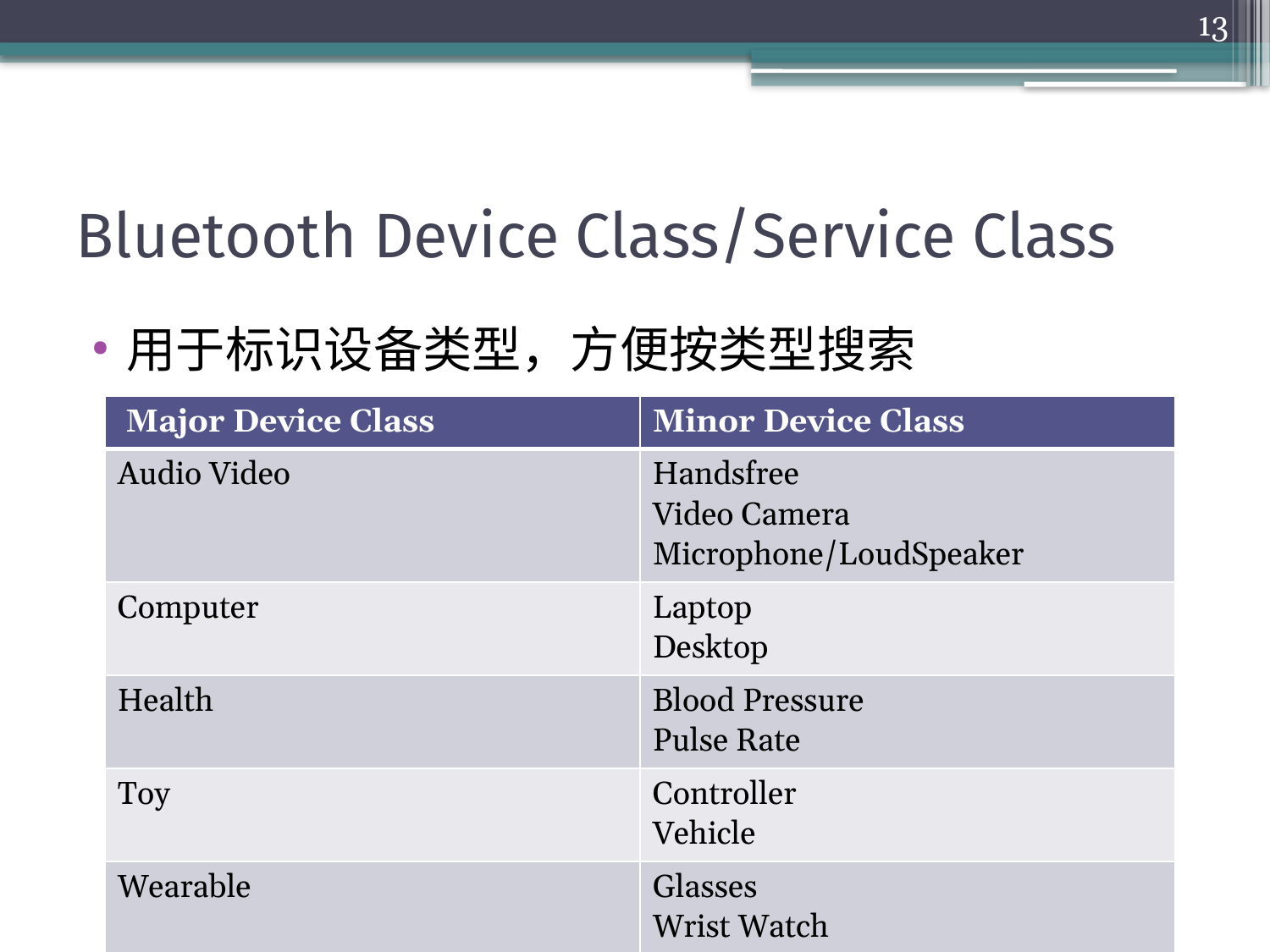

13
# Bluetooth Device Class/Service Class
用于标识设备类型，方便按类型搜索

| Major Device Class | Minor Device Class |
| --- | --- |
| Audio Video | Handsfree Video Camera Microphone/LoudSpeaker |
| Computer | Laptop Desktop |
| Health | Blood Pressure Pulse Rate |
| Toy | Controller Vehicle |
| Wearable | Glasses Wrist Watch |